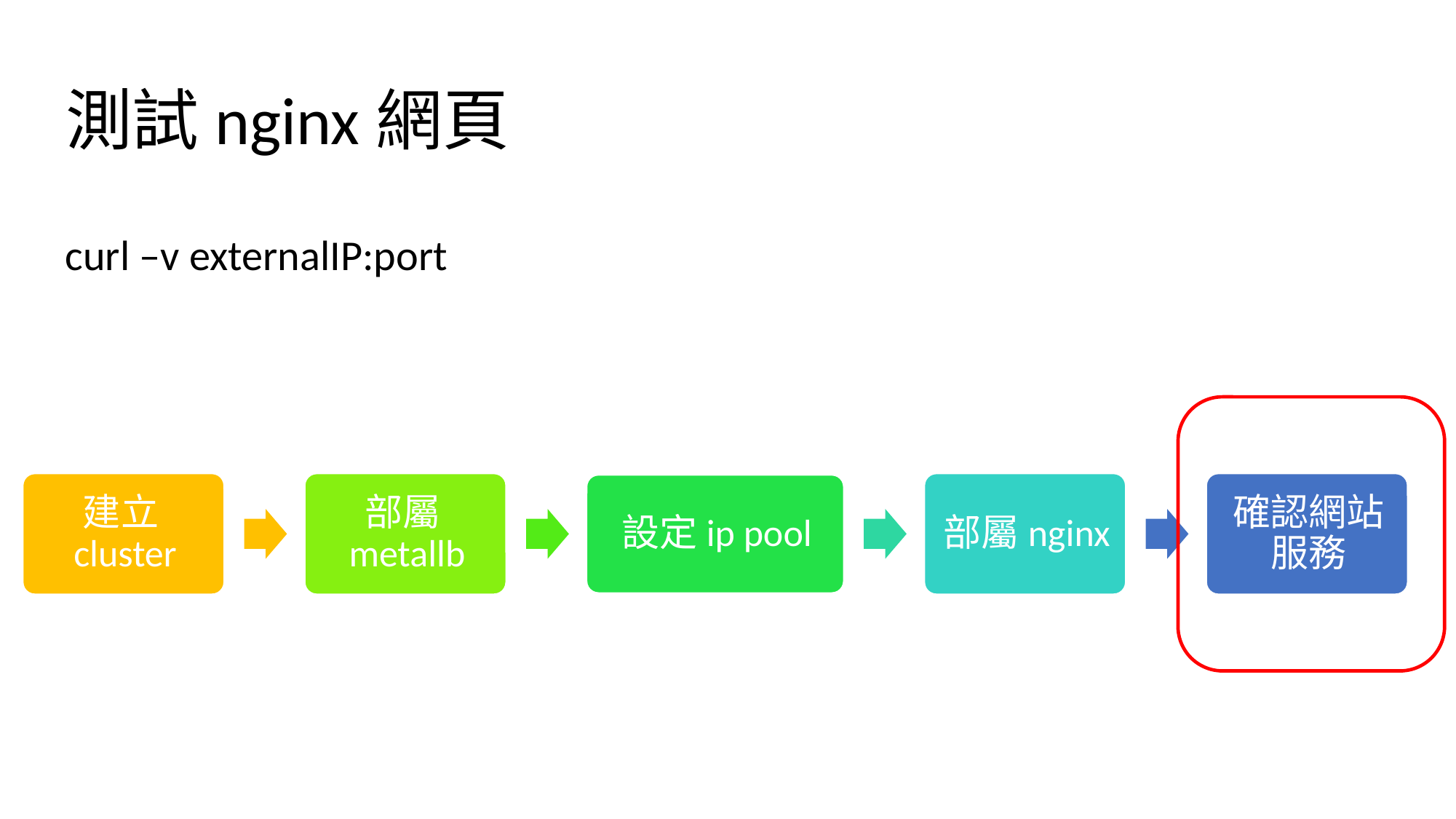

# 測試nginx網頁
curl –v externalIP:port
建立cluster

部屬metallb

設定ip pool

部屬nginx

確認網站服務